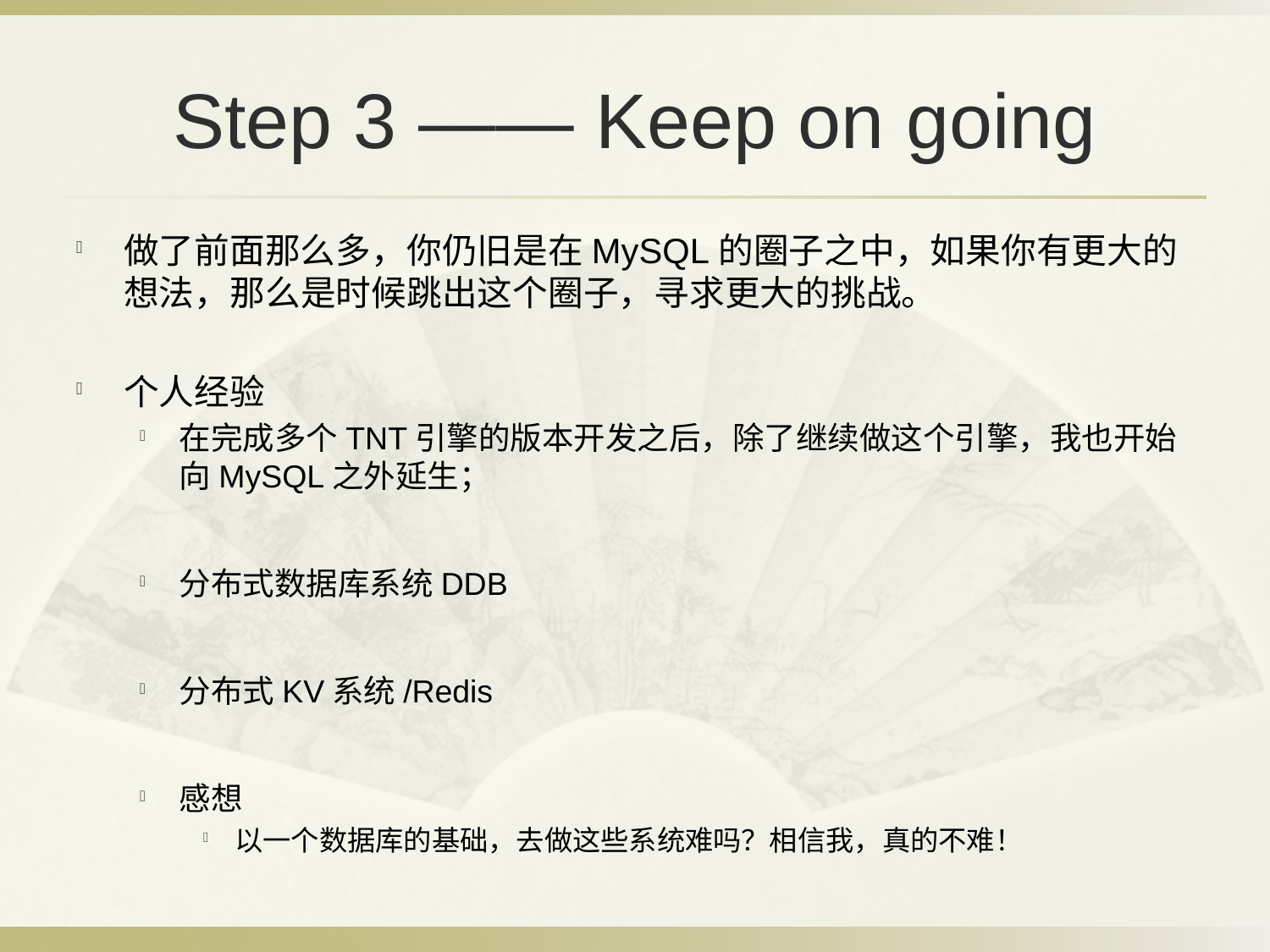

# Step 3 —— Keep on going
做了前面那么多，你仍旧是在MySQL的圈子之中，如果你有更大的想法，那么是时候跳出这个圈子，寻求更大的挑战。

个人经验
在完成多个TNT引擎的版本开发之后，除了继续做这个引擎，我也开始向MySQL之外延生；

分布式数据库系统DDB

分布式KV系统/Redis

感想
以一个数据库的基础，去做这些系统难吗？相信我，真的不难！